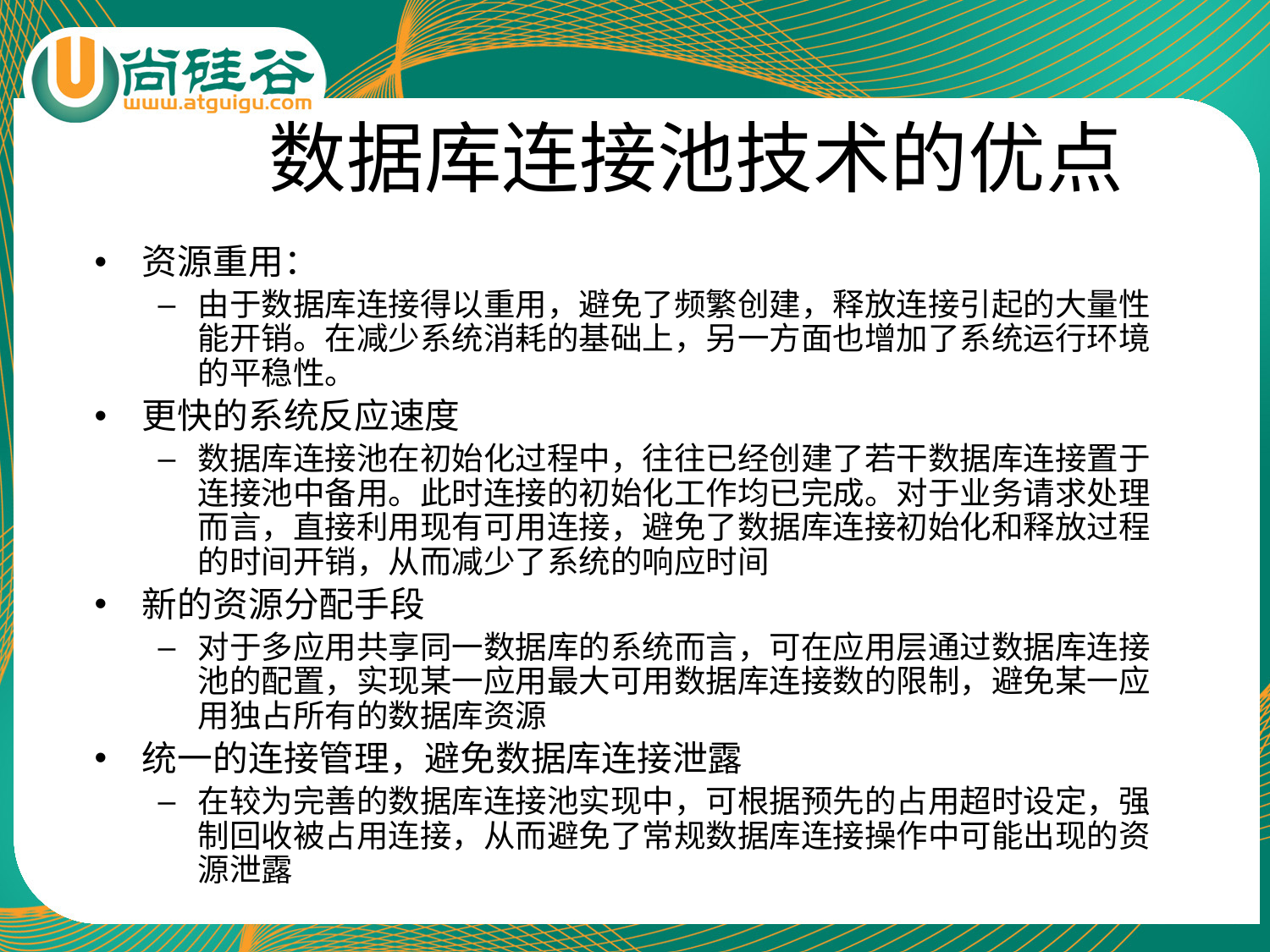

# 数据库连接池技术的优点
资源重用：
由于数据库连接得以重用，避免了频繁创建，释放连接引起的大量性能开销。在减少系统消耗的基础上，另一方面也增加了系统运行环境的平稳性。
更快的系统反应速度
数据库连接池在初始化过程中，往往已经创建了若干数据库连接置于连接池中备用。此时连接的初始化工作均已完成。对于业务请求处理而言，直接利用现有可用连接，避免了数据库连接初始化和释放过程的时间开销，从而减少了系统的响应时间
新的资源分配手段
对于多应用共享同一数据库的系统而言，可在应用层通过数据库连接池的配置，实现某一应用最大可用数据库连接数的限制，避免某一应用独占所有的数据库资源
统一的连接管理，避免数据库连接泄露
在较为完善的数据库连接池实现中，可根据预先的占用超时设定，强制回收被占用连接，从而避免了常规数据库连接操作中可能出现的资源泄露